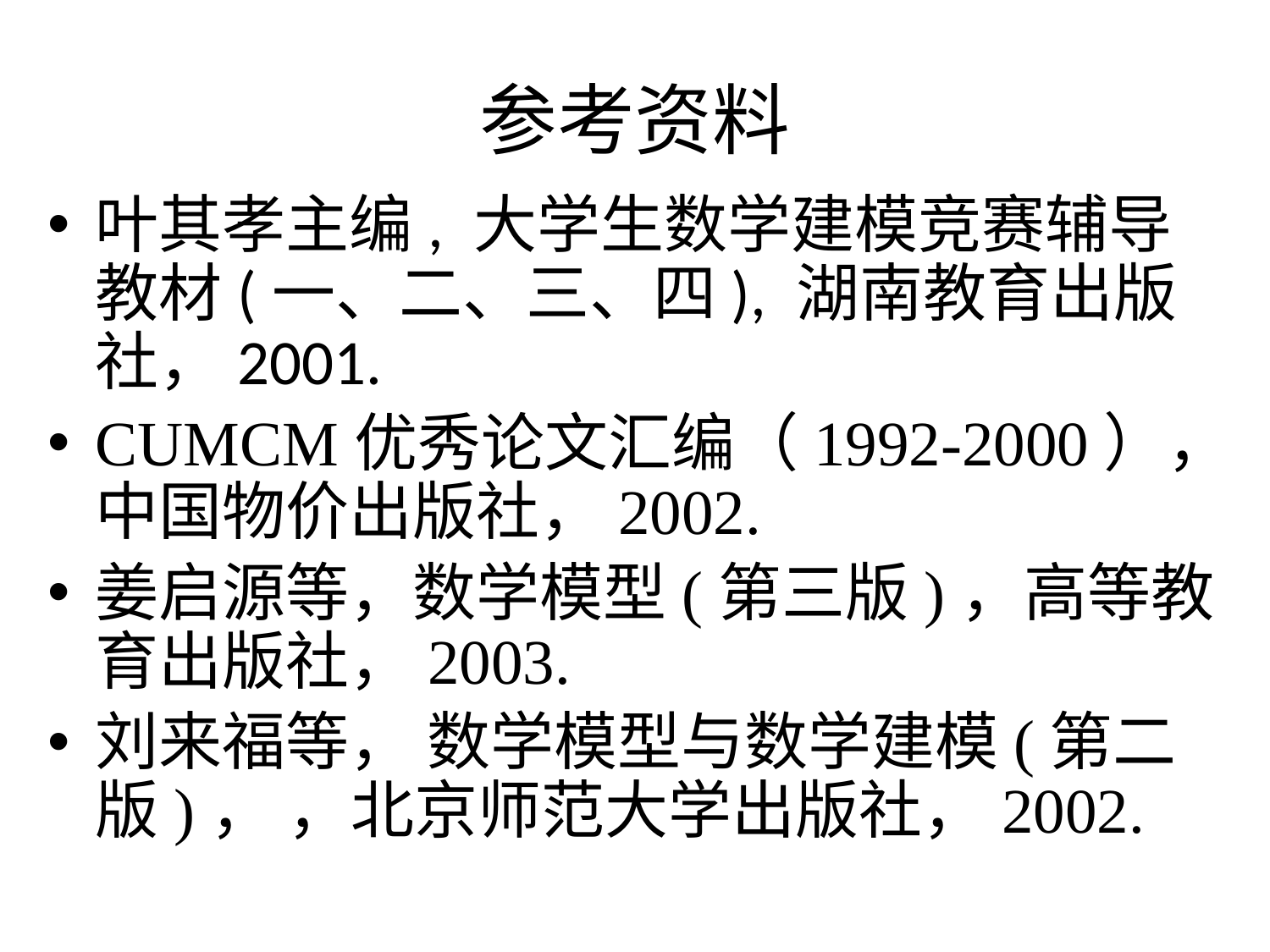

# 参考资料
叶其孝主编, 大学生数学建模竞赛辅导教材(一、二、三、四), 湖南教育出版社，2001.
CUMCM优秀论文汇编（1992-2000），中国物价出版社，2002.
姜启源等，数学模型(第三版)，高等教育出版社，2003.
刘来福等， 数学模型与数学建模(第二版)， ，北京师范大学出版社，2002.